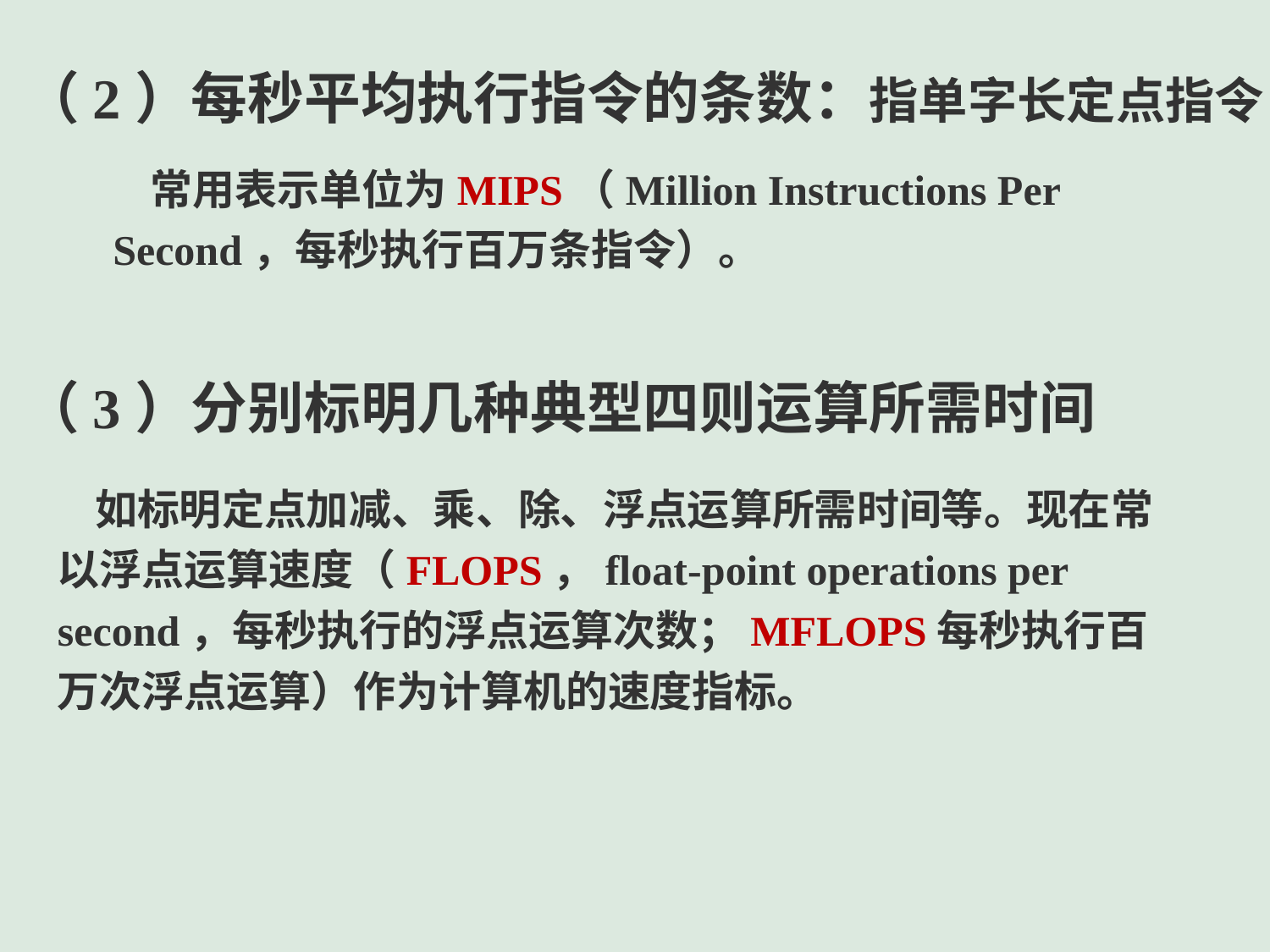

（2）每秒平均执行指令的条数：指单字长定点指令
常用表示单位为MIPS（Million Instructions Per Second，每秒执行百万条指令）。
（3）分别标明几种典型四则运算所需时间
如标明定点加减、乘、除、浮点运算所需时间等。现在常以浮点运算速度（FLOPS，float-point operations per second，每秒执行的浮点运算次数；MFLOPS每秒执行百万次浮点运算）作为计算机的速度指标。